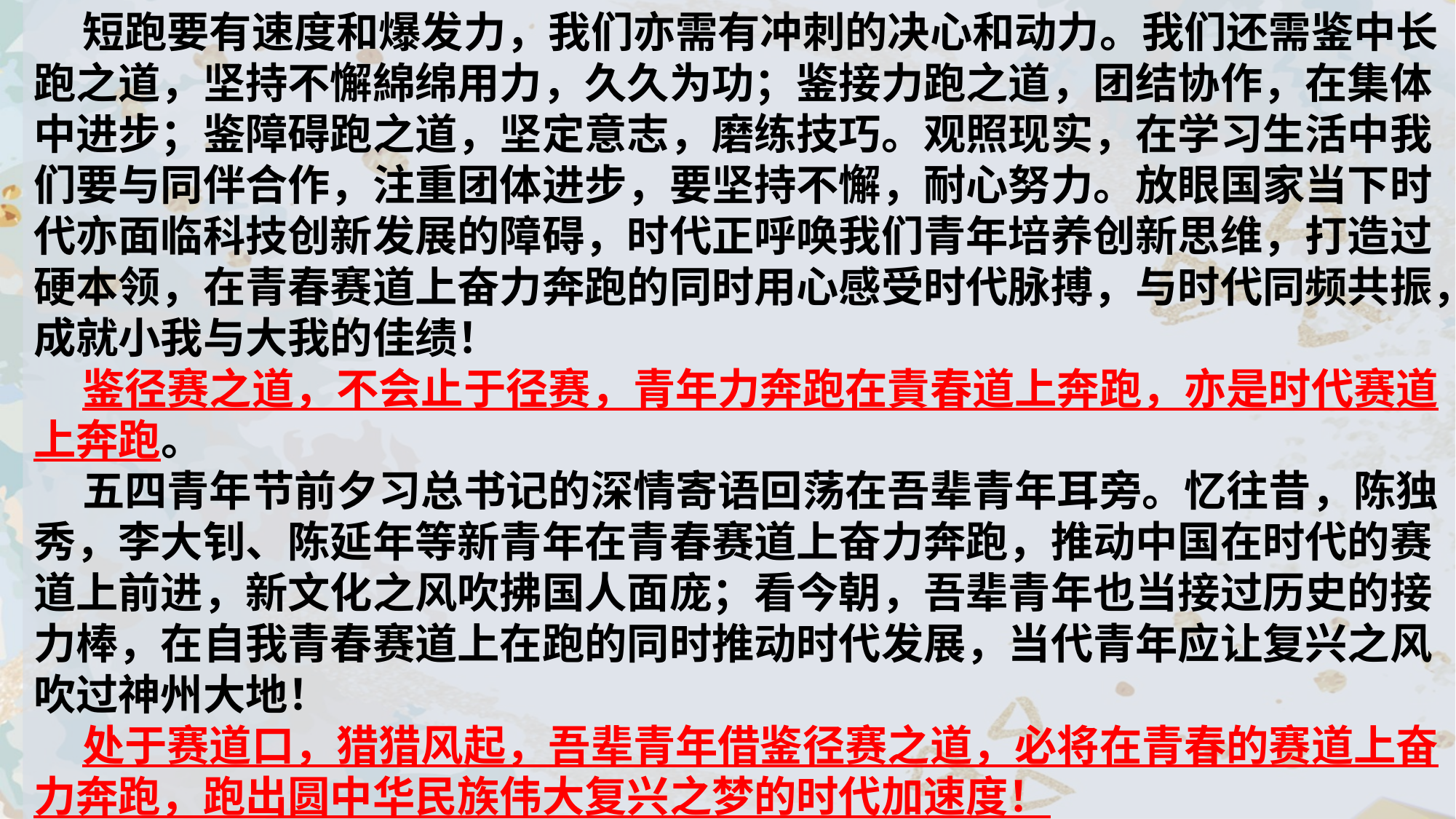

短跑要有速度和爆发力，我们亦需有冲刺的决心和动力。我们还需鉴中长跑之道，坚持不懈綿绵用力，久久为功；鉴接力跑之道，团结协作，在集体中进步；鉴障碍跑之道，坚定意志，磨练技巧。观照现实，在学习生活中我们要与同伴合作，注重团体进步，要坚持不懈，耐心努力。放眼国家当下时代亦面临科技创新发展的障碍，时代正呼唤我们青年培养创新思维，打造过硬本领，在青春赛道上奋力奔跑的同时用心感受时代脉搏，与时代同频共振，成就小我与大我的佳绩！
    鉴径赛之道，不会止于径赛，青年力奔跑在責春道上奔跑，亦是时代赛道上奔跑。
    五四青年节前夕习总书记的深情寄语回荡在吾辈青年耳旁。忆往昔，陈独秀，李大钊、陈延年等新青年在青春赛道上奋力奔跑，推动中国在时代的赛道上前进，新文化之风吹拂国人面庞；看今朝，吾辈青年也当接过历史的接力棒，在自我青春赛道上在跑的同时推动时代发展，当代青年应让复兴之风吹过神州大地！
    处于赛道口，猎猎风起，吾辈青年借鉴径赛之道，必将在青春的赛道上奋力奔跑，跑出圆中华民族伟大复兴之梦的时代加速度！